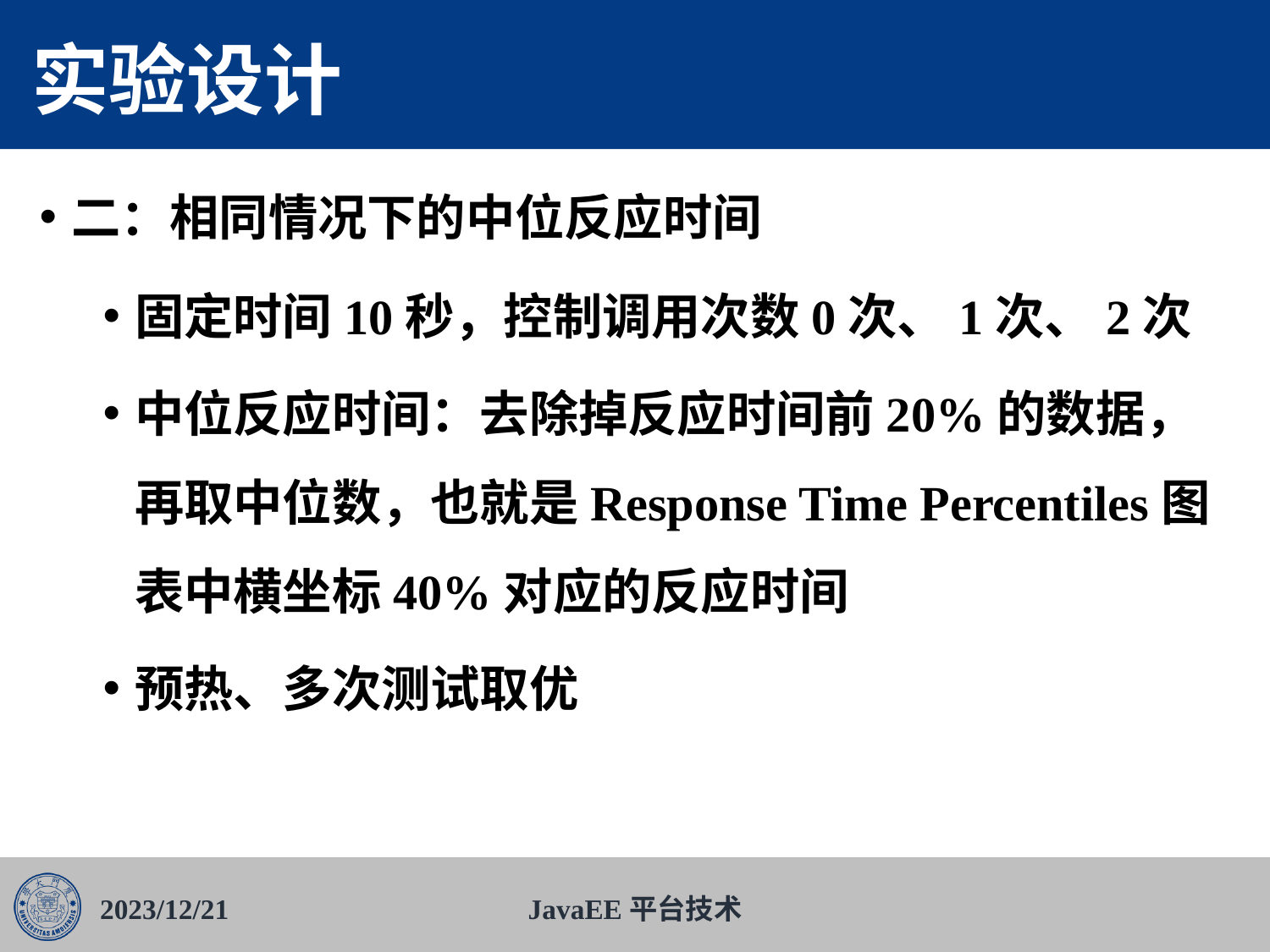

# 实验设计
二：相同情况下的中位反应时间
固定时间10秒，控制调用次数0次、1次、2次
中位反应时间：去除掉反应时间前20%的数据，再取中位数，也就是Response Time Percentiles图表中横坐标40%对应的反应时间
预热、多次测试取优

2023/12/21
JavaEE平台技术
4